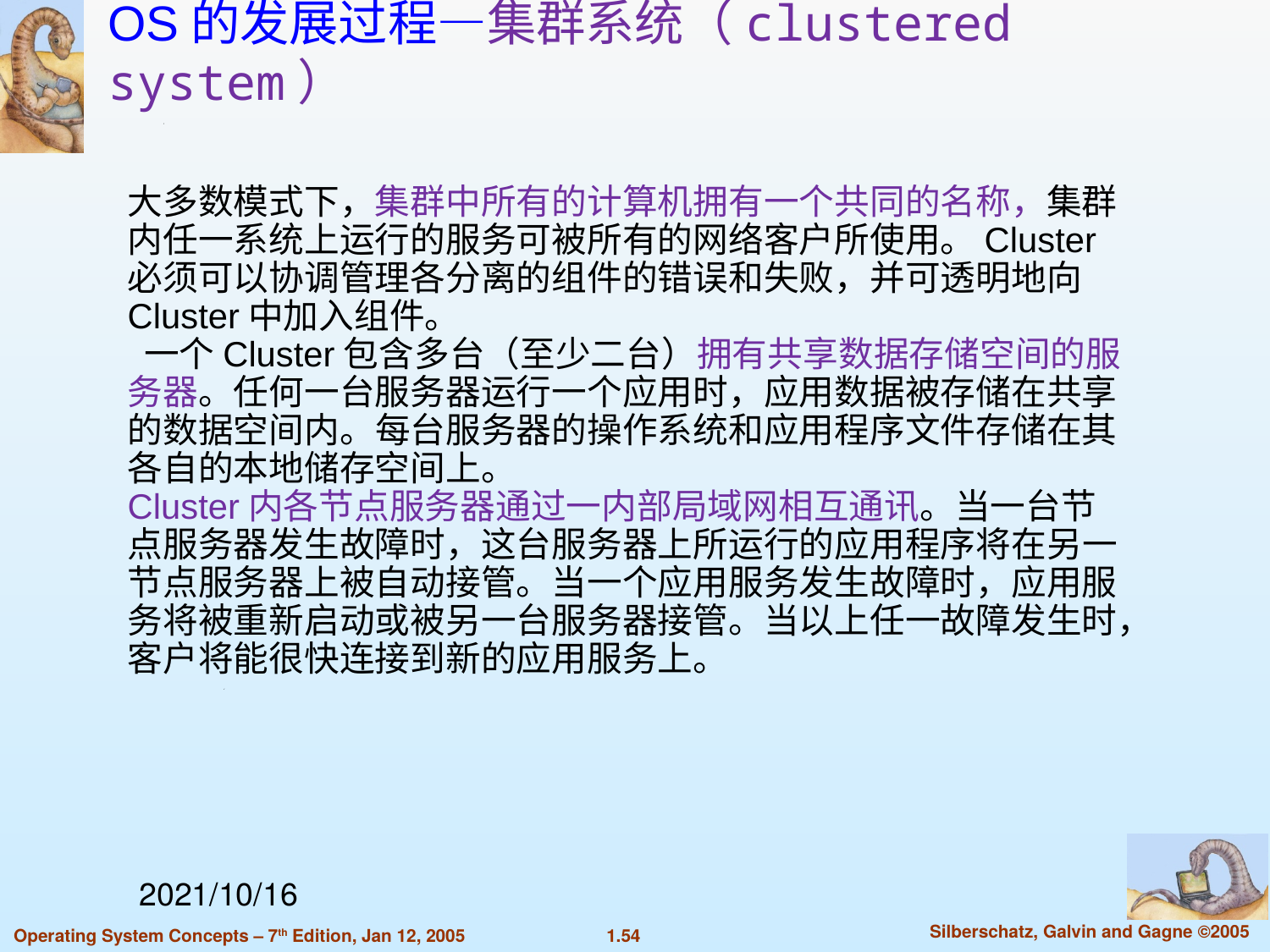

OS的发展过程—集群系统（clustered system）
大多数模式下，集群中所有的计算机拥有一个共同的名称，集群内任一系统上运行的服务可被所有的网络客户所使用。Cluster必须可以协调管理各分离的组件的错误和失败，并可透明地向Cluster中加入组件。
 一个Cluster包含多台（至少二台）拥有共享数据存储空间的服务器。任何一台服务器运行一个应用时，应用数据被存储在共享的数据空间内。每台服务器的操作系统和应用程序文件存储在其各自的本地储存空间上。
Cluster内各节点服务器通过一内部局域网相互通讯。当一台节点服务器发生故障时，这台服务器上所运行的应用程序将在另一节点服务器上被自动接管。当一个应用服务发生故障时，应用服务将被重新启动或被另一台服务器接管。当以上任一故障发生时，客户将能很快连接到新的应用服务上。
2021/10/16